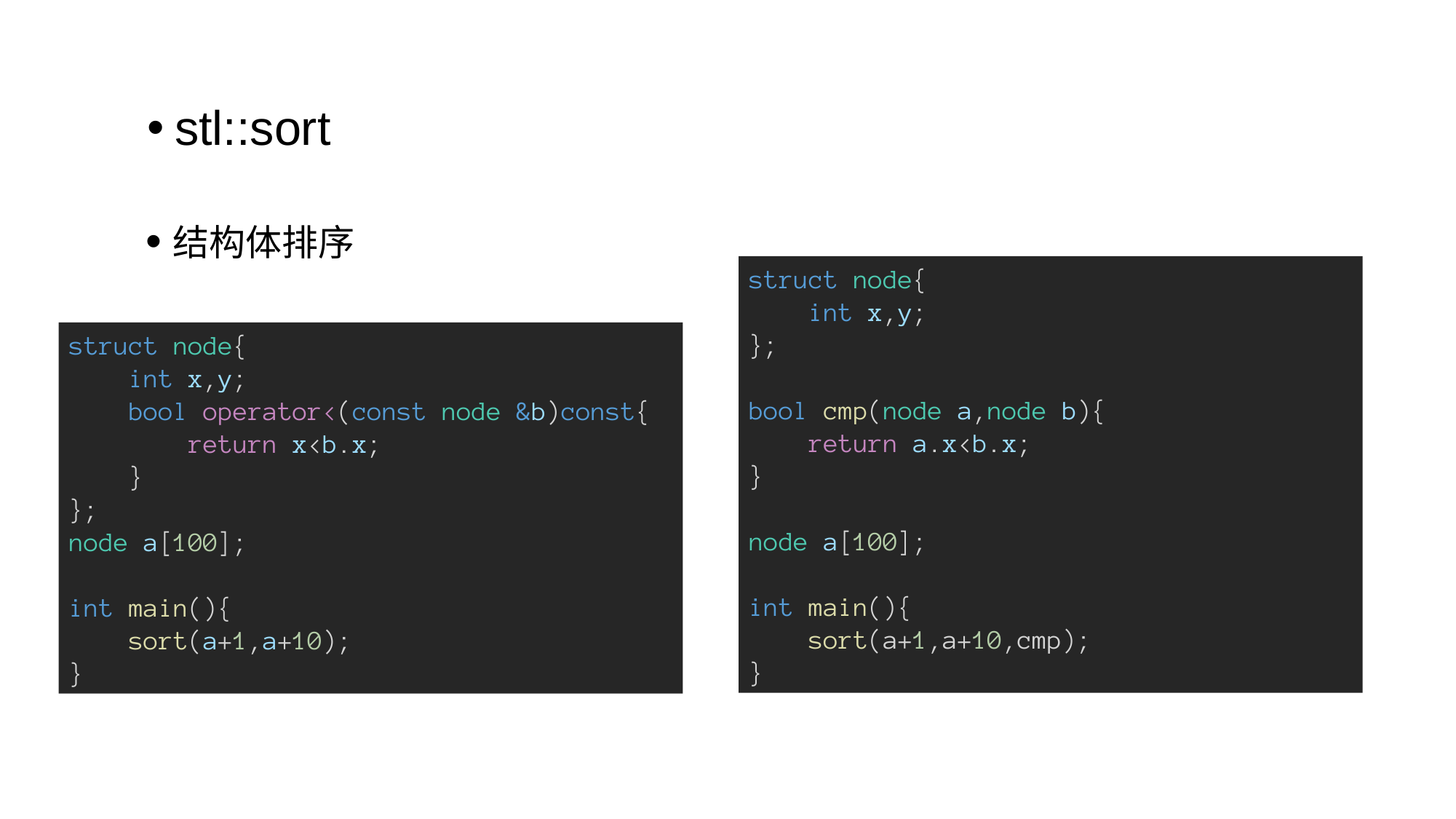

stl::sort
结构体排序
struct node{
    int x,y;
};
bool cmp(node a,node b){
    return a.x<b.x;
}
node a[100];
int main(){
    sort(a+1,a+10,cmp);
}
struct node{
    int x,y;
    bool operator<(const node &b)const{
        return x<b.x;
    }
};
node a[100];
int main(){
    sort(a+1,a+10);
}